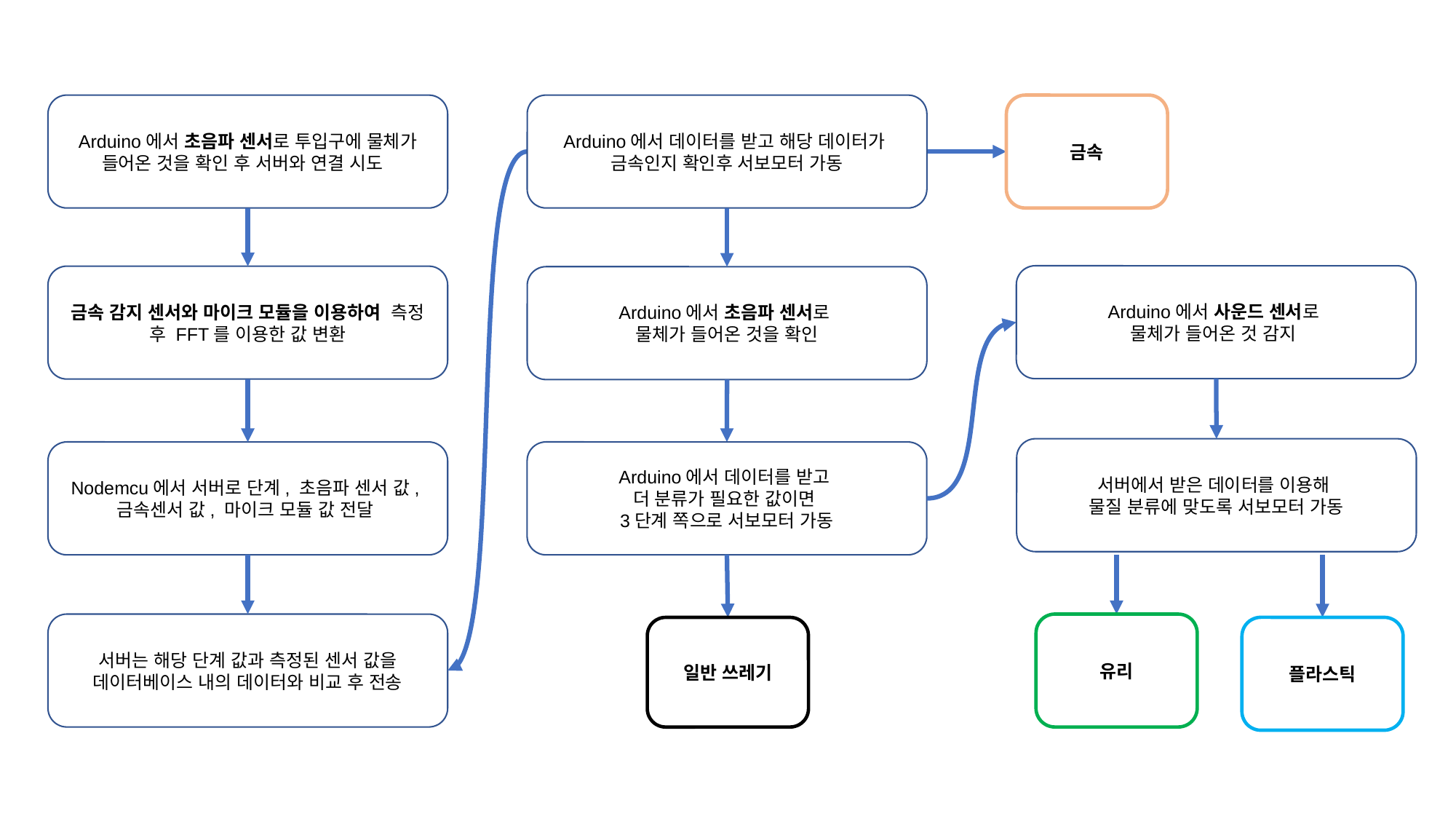

Arduino에서 데이터를 받고 해당 데이터가
금속인지 확인후 서보모터 가동
금속
Arduino에서 초음파 센서로 투입구에 물체가 들어온 것을 확인 후 서버와 연결 시도
Arduino에서 사운드 센서로
물체가 들어온 것 감지
금속 감지 센서와 마이크 모듈을 이용하여  측정 후 FFT를 이용한 값 변환
Arduino에서 초음파 센서로
물체가 들어온 것을 확인
서버에서 받은 데이터를 이용해
물질 분류에 맞도록 서보모터 가동
Nodemcu에서 서버로 단계, 초음파 센서 값,  금속센서 값, 마이크 모듈 값 전달
Arduino에서 데이터를 받고
더 분류가 필요한 값이면
3단계 쪽으로 서보모터 가동
유리
서버는 해당 단계 값과 측정된 센서 값을
데이터베이스 내의 데이터와 비교 후 전송
플라스틱
일반 쓰레기